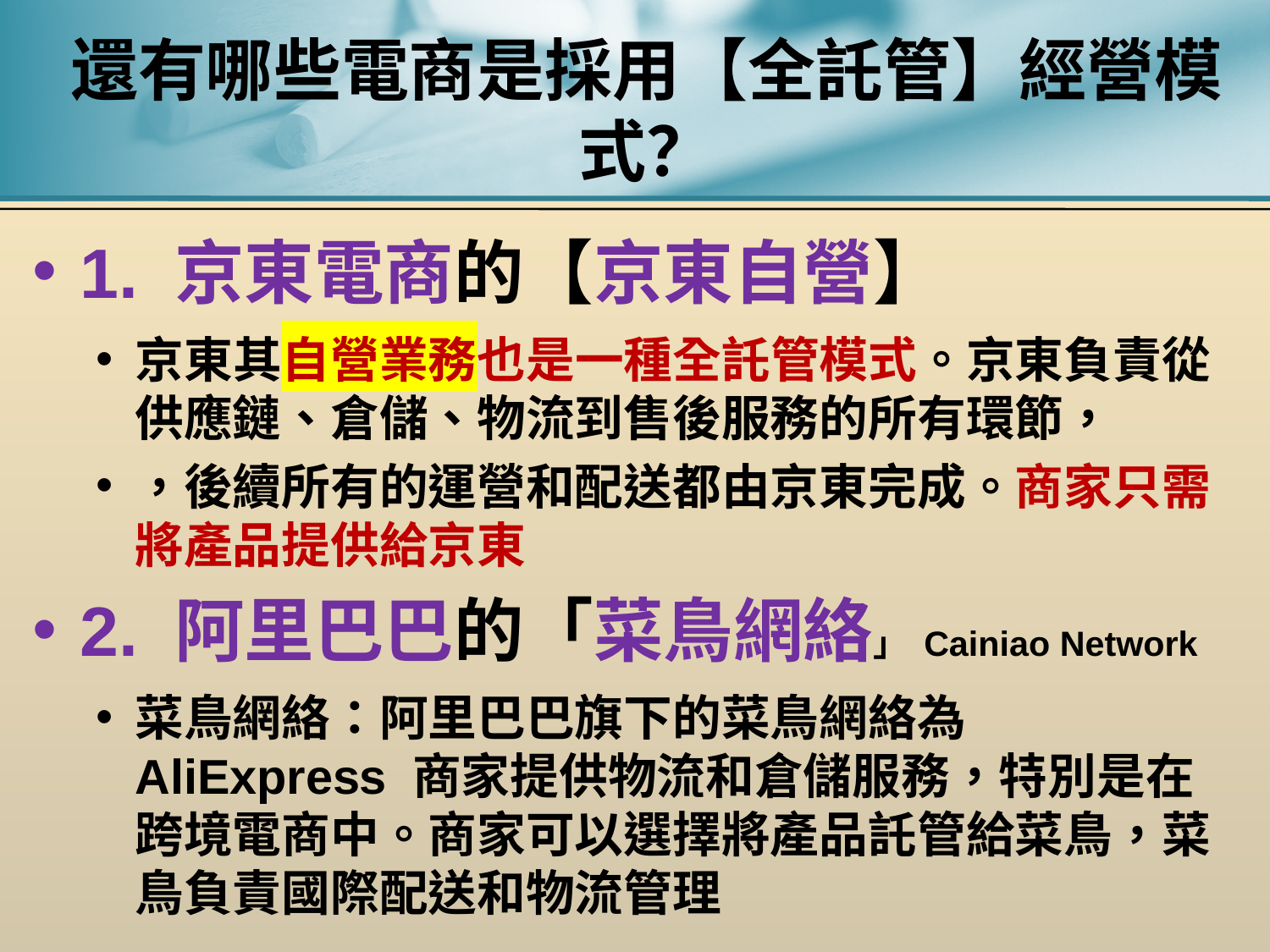

# 還有哪些電商是採用【全託管】經營模式？
1. 京東電商的【京東自營】
京東其自營業務也是一種全託管模式。京東負責從供應鏈、倉儲、物流到售後服務的所有環節，
，後續所有的運營和配送都由京東完成。商家只需將產品提供給京東
2. 阿里巴巴的「菜鳥網絡」 Cainiao Network
菜鳥網絡：阿里巴巴旗下的菜鳥網絡為 AliExpress 商家提供物流和倉儲服務，特別是在跨境電商中。商家可以選擇將產品託管給菜鳥，菜鳥負責國際配送和物流管理